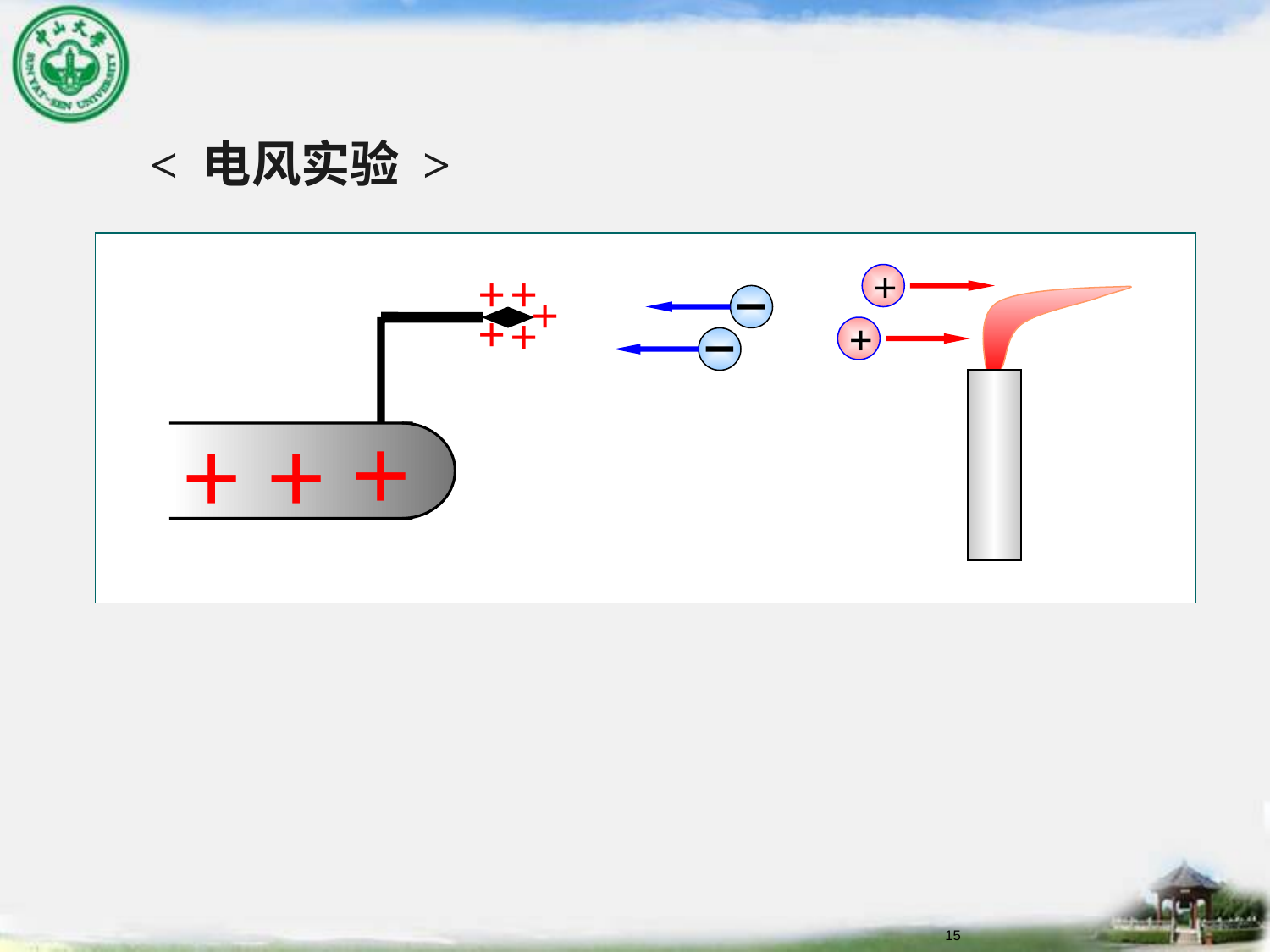

< 电风实验 >

+
+
+

+

+

+
+
+
+
+

15